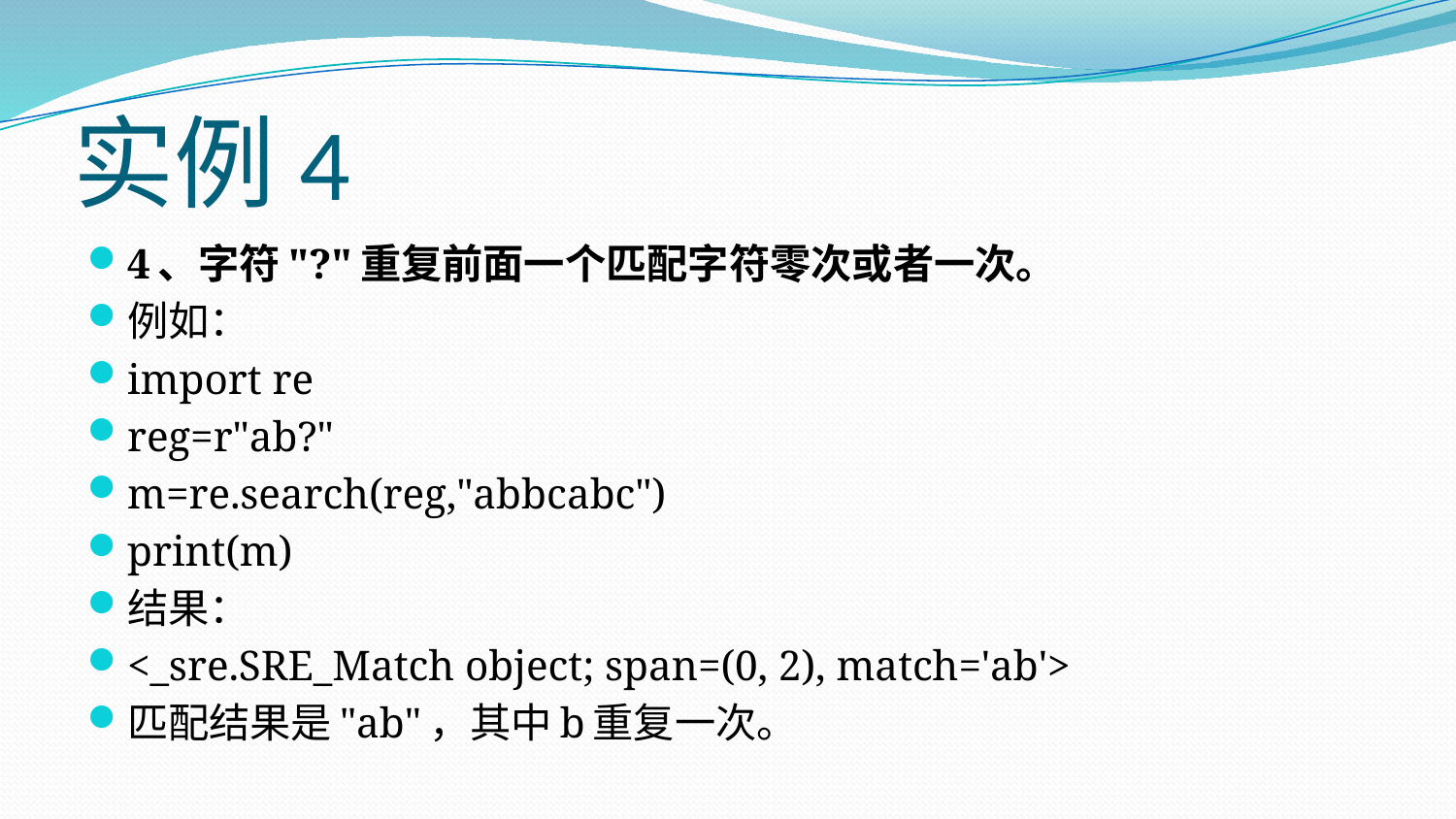

# 实例4
4、字符"?"重复前面一个匹配字符零次或者一次。
例如：
import re
reg=r"ab?"
m=re.search(reg,"abbcabc")
print(m)
结果：
<_sre.SRE_Match object; span=(0, 2), match='ab'>
匹配结果是"ab"，其中b重复一次。